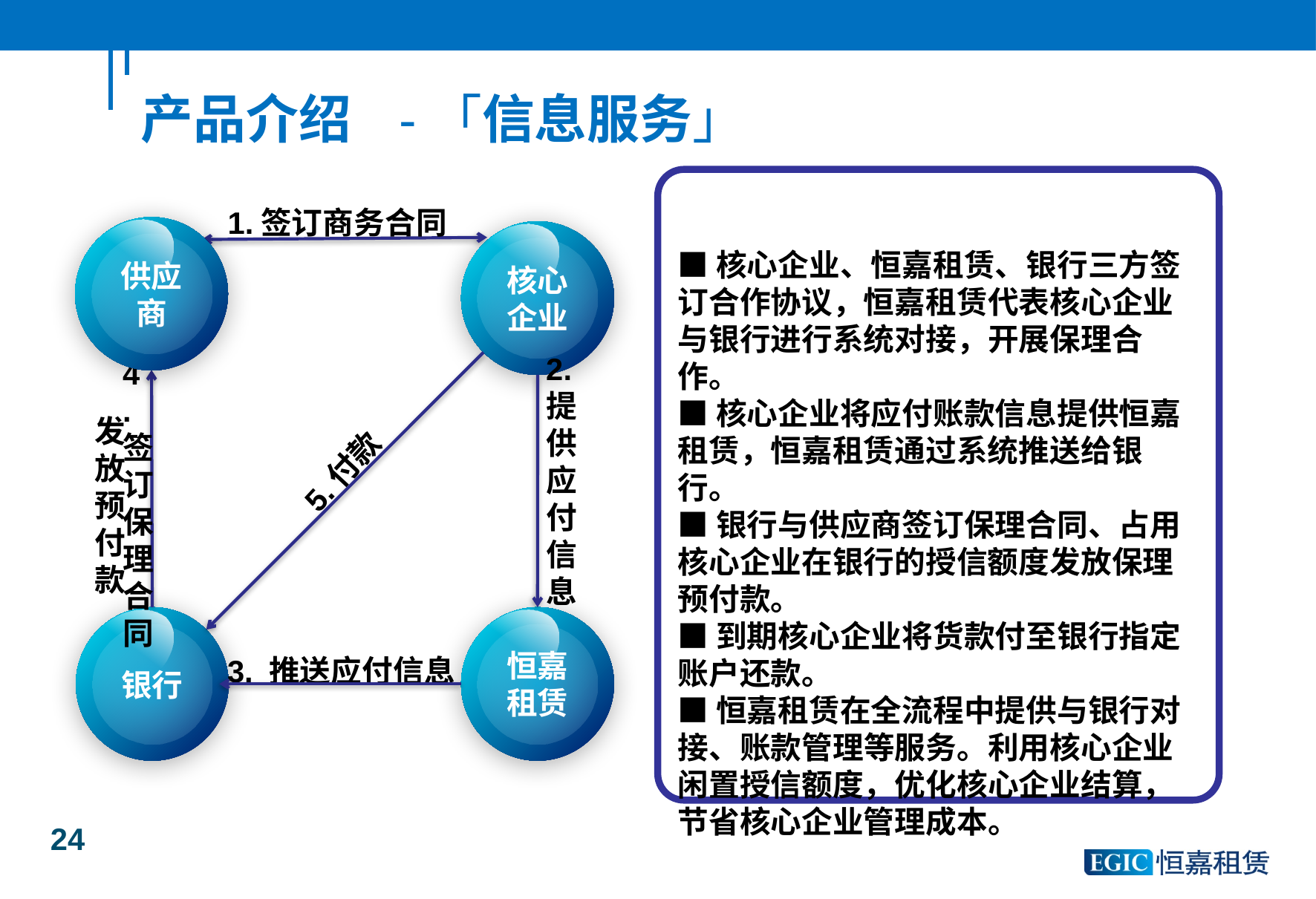

产品介绍   -「信息服务」

1.签订商务合同

供应商

核心企业
■核心企业、恒嘉租赁、银行三方签订合作协议，恒嘉租赁代表核心企业与银行进行系统对接，开展保理合作。
■核心企业将应付账款信息提供恒嘉租赁，恒嘉租赁通过系统推送给银行。
■银行与供应商签订保理合同、占用核心企业在银行的授信额度发放保理预付款。
■到期核心企业将货款付至银行指定账户还款。
■恒嘉租赁在全流程中提供与银行对接、账款管理等服务。利用核心企业闲置授信额度，优化核心企业结算，节省核心企业管理成本。
5.付款
2.
提
供
应
付
信
息
4.
签
订
保
理
合
同
发放预付款

银行

恒嘉租赁
3. 推送应付信息
24